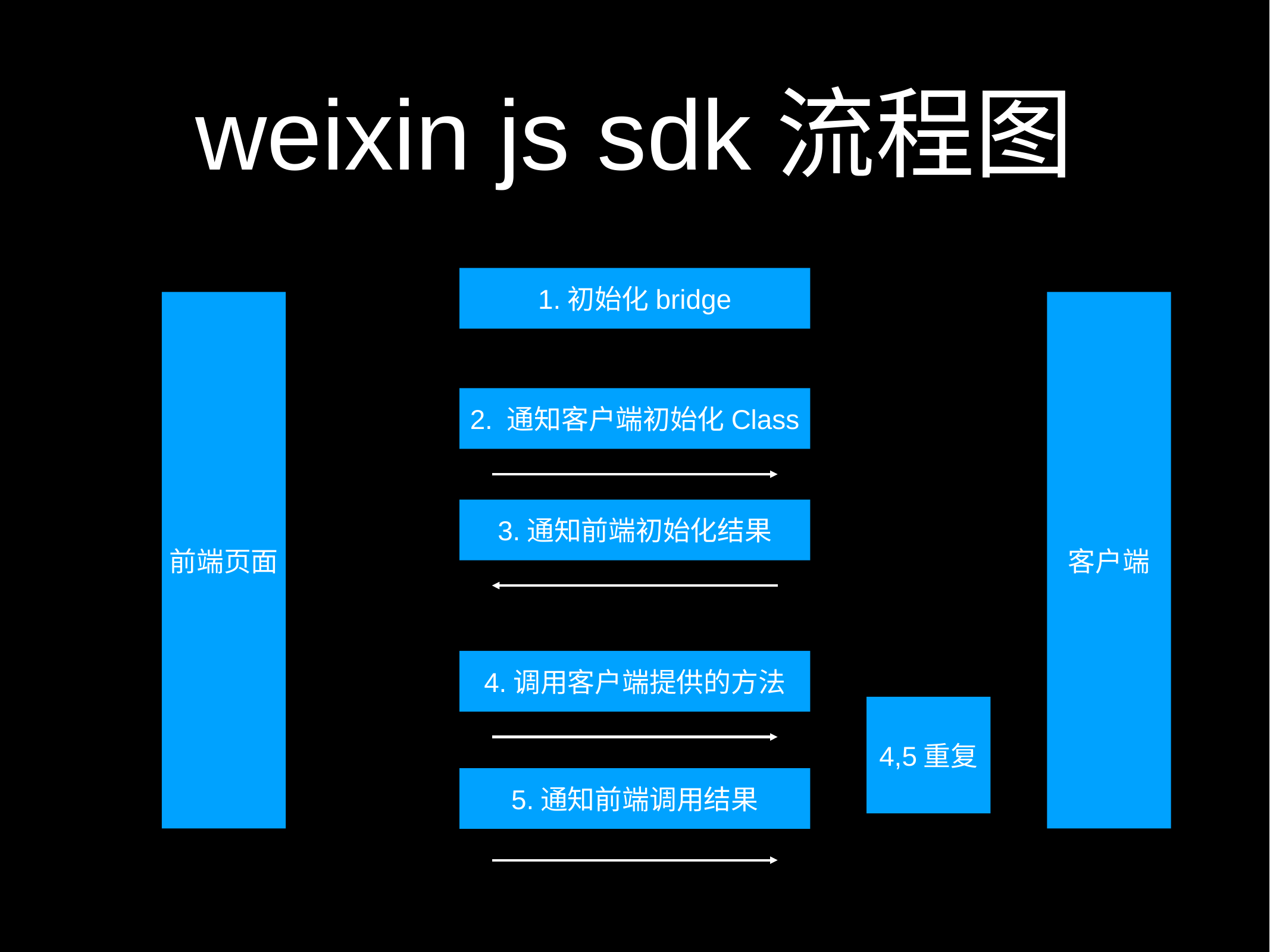

# weixin js sdk流程图
1.初始化bridge
前端页面
客户端
2. 通知客户端初始化Class

3.通知前端初始化结果

4.调用客户端提供的方法
4,5重复

5.通知前端调用结果